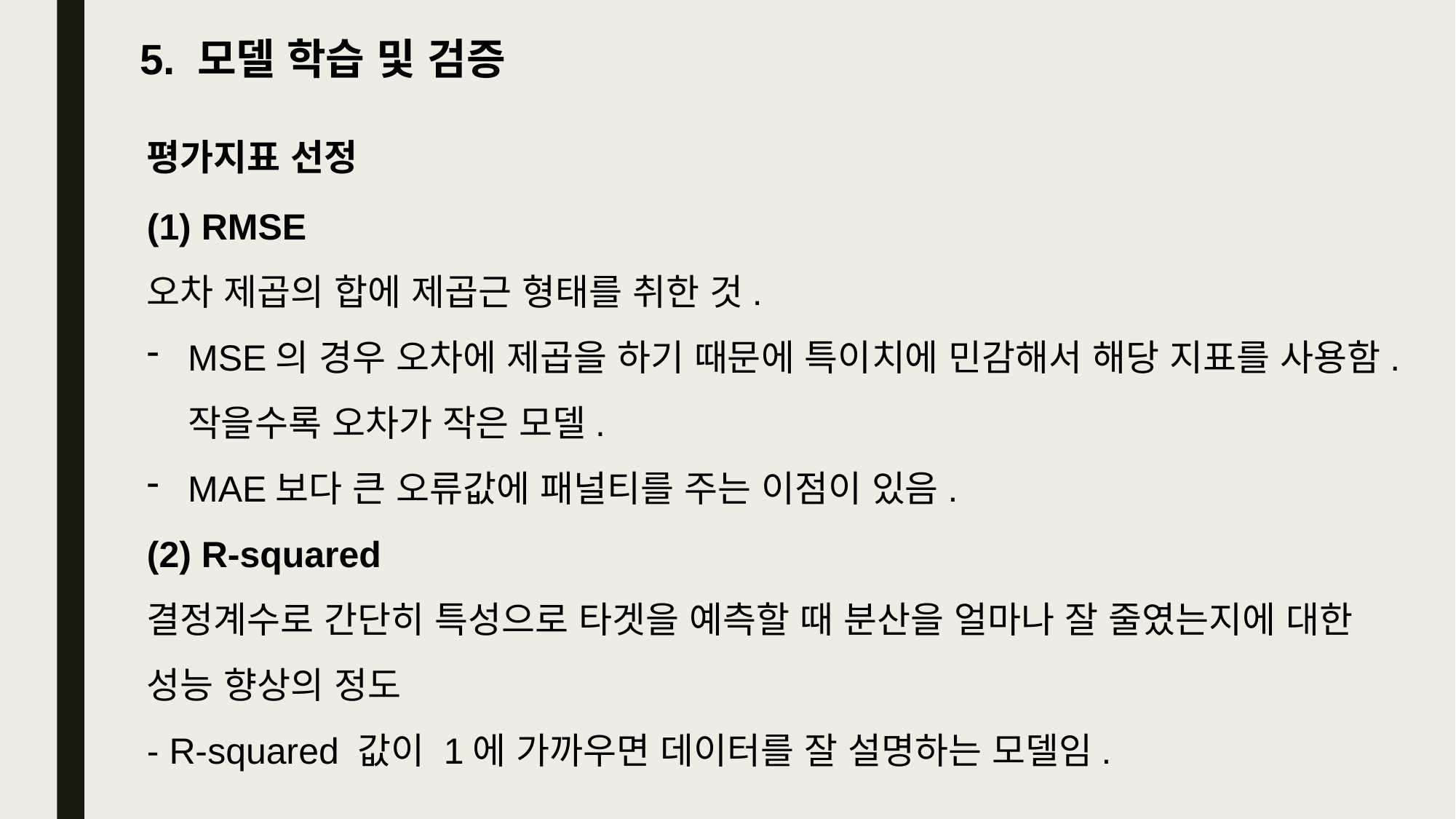

5. 모델 학습 및 검증
평가지표 선정
RMSE
오차 제곱의 합에 제곱근 형태를 취한 것.
MSE의 경우 오차에 제곱을 하기 때문에 특이치에 민감해서 해당 지표를 사용함. 작을수록 오차가 작은 모델.
MAE보다 큰 오류값에 패널티를 주는 이점이 있음.
(2) R-squared
결정계수로 간단히 특성으로 타겟을 예측할 때 분산을 얼마나 잘 줄였는지에 대한 성능 향상의 정도
- R-squared 값이 1에 가까우면 데이터를 잘 설명하는 모델임.